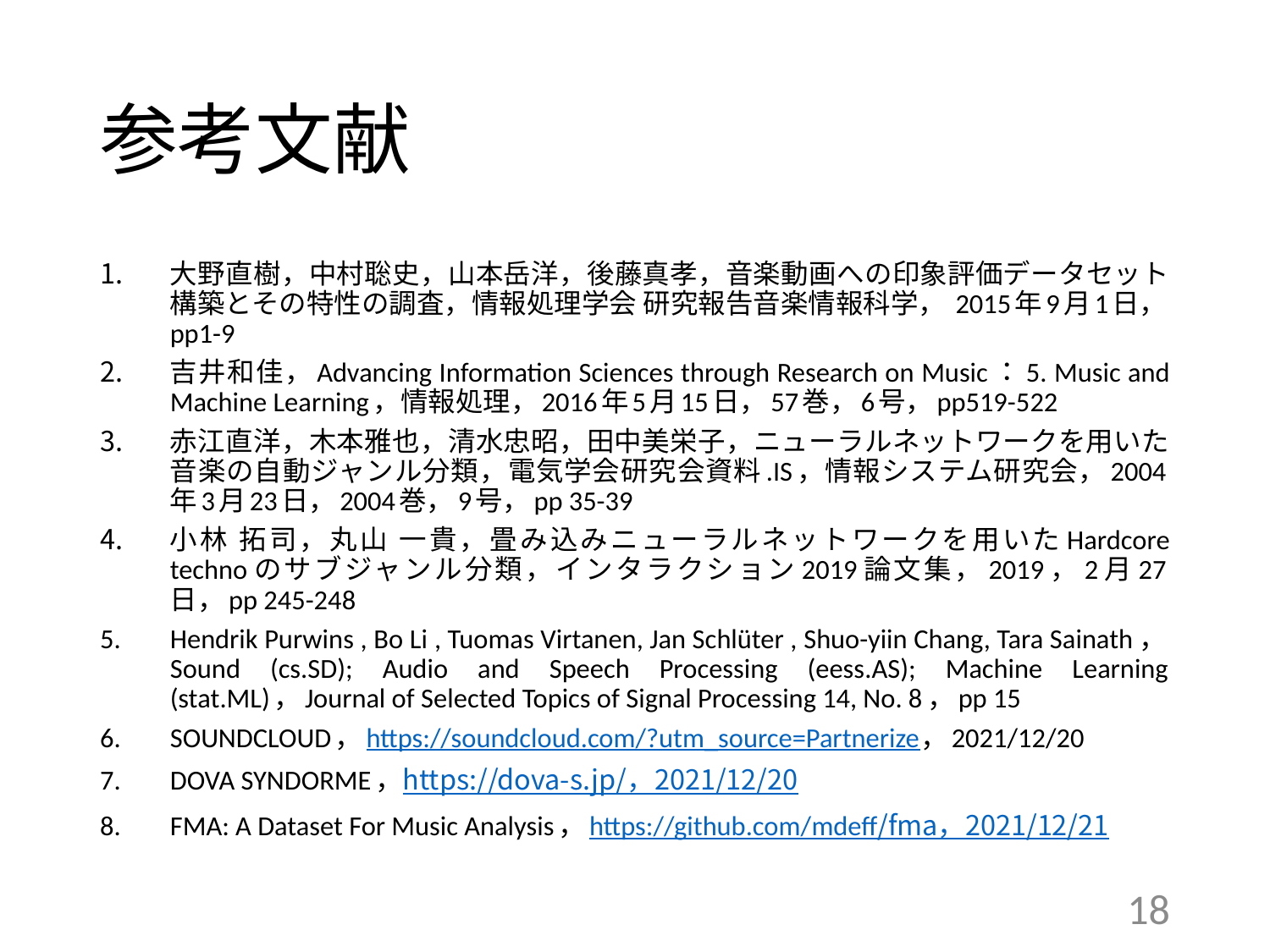

# 参考文献
大野直樹，中村聡史，山本岳洋，後藤真孝，音楽動画への印象評価データセット構築とその特性の調査，情報処理学会 研究報告音楽情報科学， 2015年9月1日，pp1-9
吉井和佳，Advancing Information Sciences through Research on Music：5. Music and Machine Learning，情報処理，2016年5月15日，57巻，6号，pp519-522
赤江直洋，木本雅也，清水忠昭，田中美栄子，ニューラルネットワークを用いた音楽の自動ジャンル分類，電気学会研究会資料.IS，情報システム研究会，2004年3月23日，2004巻，9号，pp 35-39
小林 拓司，丸山 一貴，畳み込みニューラルネットワークを用いたHardcore technoのサブジャンル分類，インタラクション2019論文集，2019，2月27日，pp 245-248
Hendrik Purwins , Bo Li , Tuomas Virtanen, Jan Schlüter , Shuo-yiin Chang, Tara Sainath，Sound (cs.SD); Audio and Speech Processing (eess.AS); Machine Learning (stat.ML)，Journal of Selected Topics of Signal Processing 14, No. 8，pp 15
SOUNDCLOUD，https://soundcloud.com/?utm_source=Partnerize，2021/12/20
DOVA SYNDORME，https://dova-s.jp/，2021/12/20
FMA: A Dataset For Music Analysis，https://github.com/mdeff/fma，2021/12/21

18